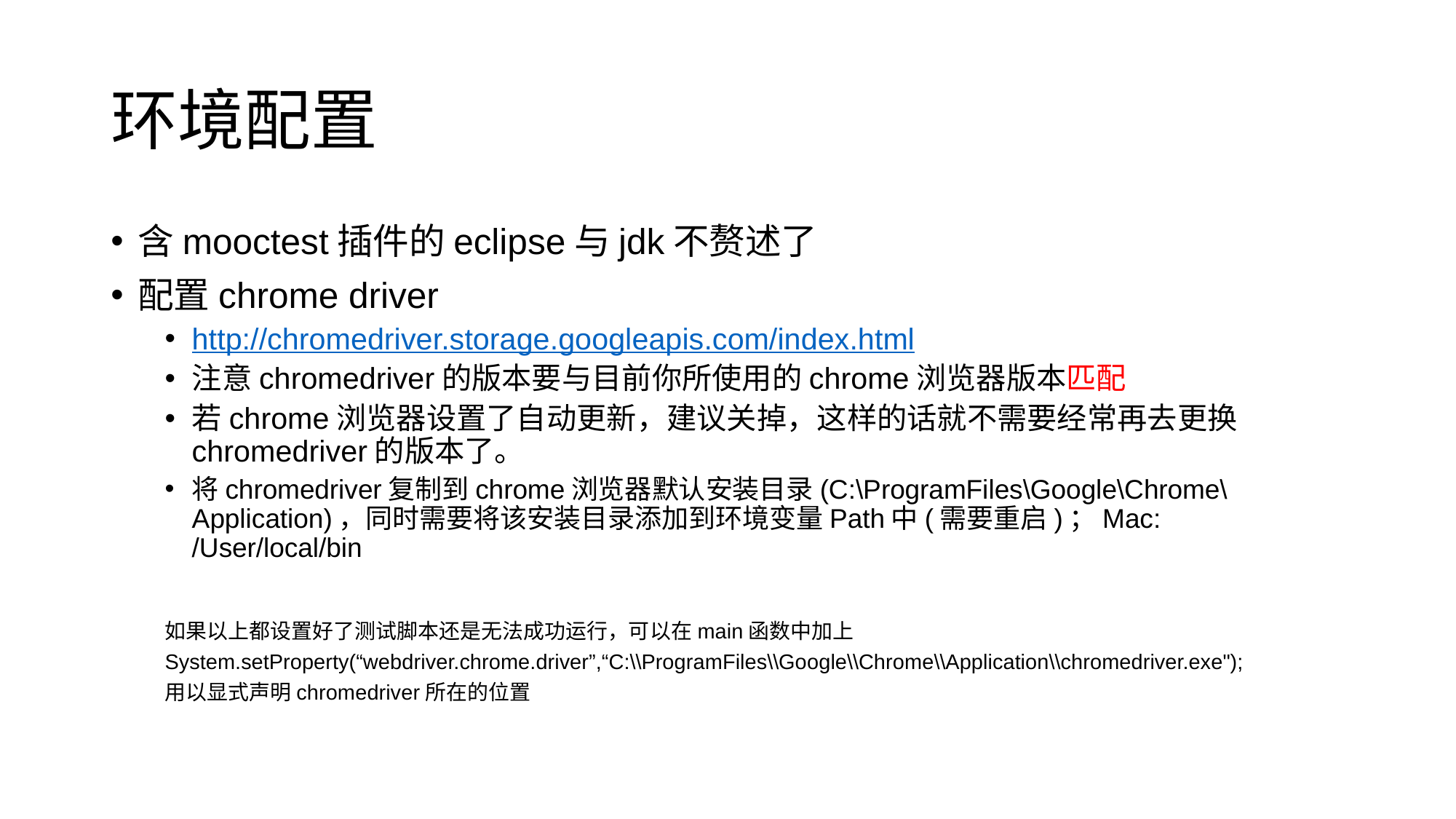

# 环境配置
含mooctest插件的eclipse与jdk不赘述了
配置chrome driver
http://chromedriver.storage.googleapis.com/index.html
注意chromedriver的版本要与目前你所使用的chrome浏览器版本匹配
若chrome浏览器设置了自动更新，建议关掉，这样的话就不需要经常再去更换chromedriver的版本了。
将chromedriver复制到chrome浏览器默认安装目录(C:\ProgramFiles\Google\Chrome\Application)，同时需要将该安装目录添加到环境变量Path中(需要重启)；Mac:  /User/local/bin

如果以上都设置好了测试脚本还是无法成功运行，可以在main函数中加上
	System.setProperty(“webdriver.chrome.driver”,“C:\\ProgramFiles\\Google\\Chrome\\Application\\chromedriver.exe");
用以显式声明chromedriver所在的位置